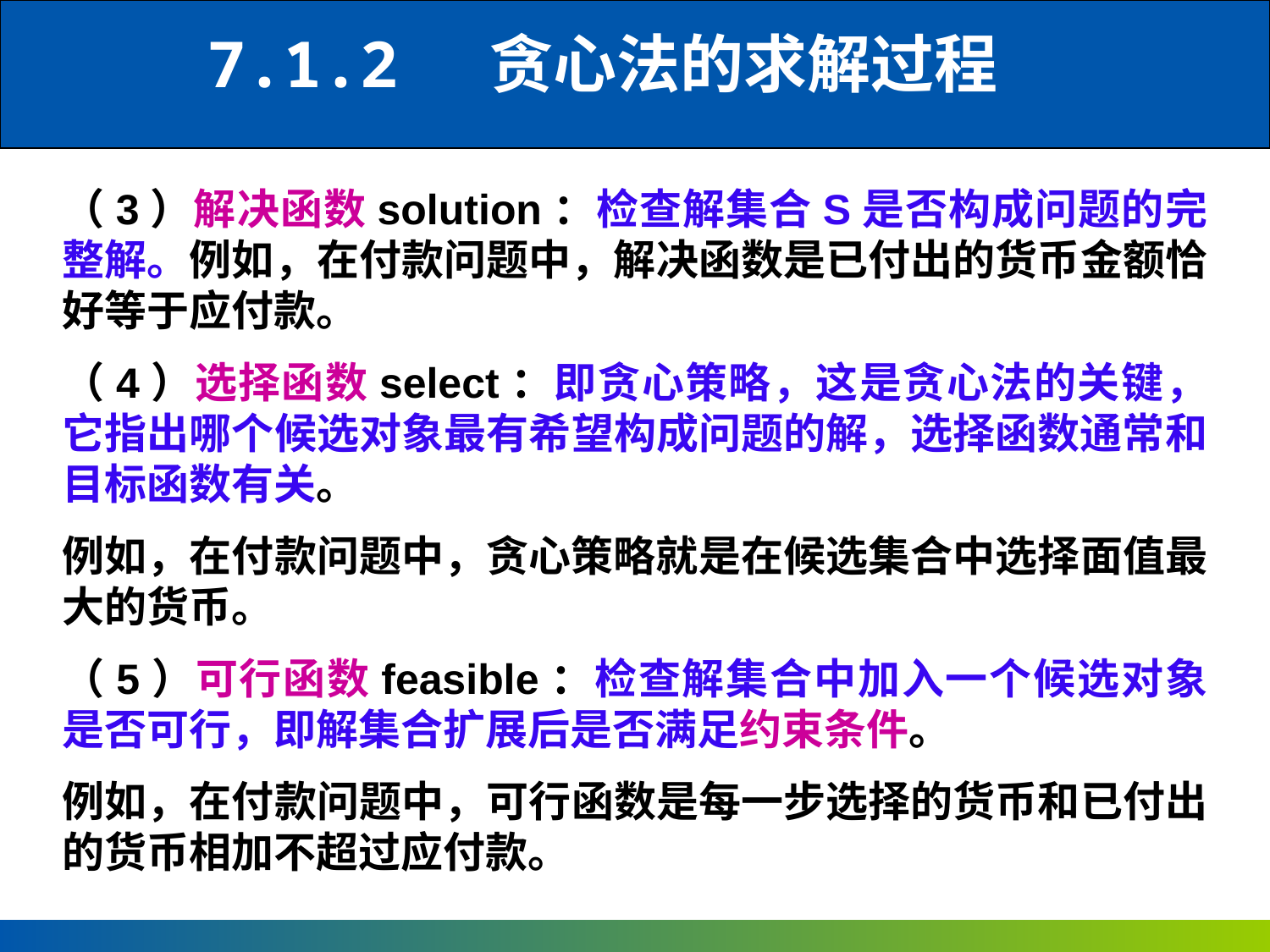

7.1.2  贪心法的求解过程
（3）解决函数solution：检查解集合S是否构成问题的完整解。例如，在付款问题中，解决函数是已付出的货币金额恰好等于应付款。
（4）选择函数select：即贪心策略，这是贪心法的关键，它指出哪个候选对象最有希望构成问题的解，选择函数通常和目标函数有关。
例如，在付款问题中，贪心策略就是在候选集合中选择面值最大的货币。
（5）可行函数feasible：检查解集合中加入一个候选对象是否可行，即解集合扩展后是否满足约束条件。
例如，在付款问题中，可行函数是每一步选择的货币和已付出的货币相加不超过应付款。